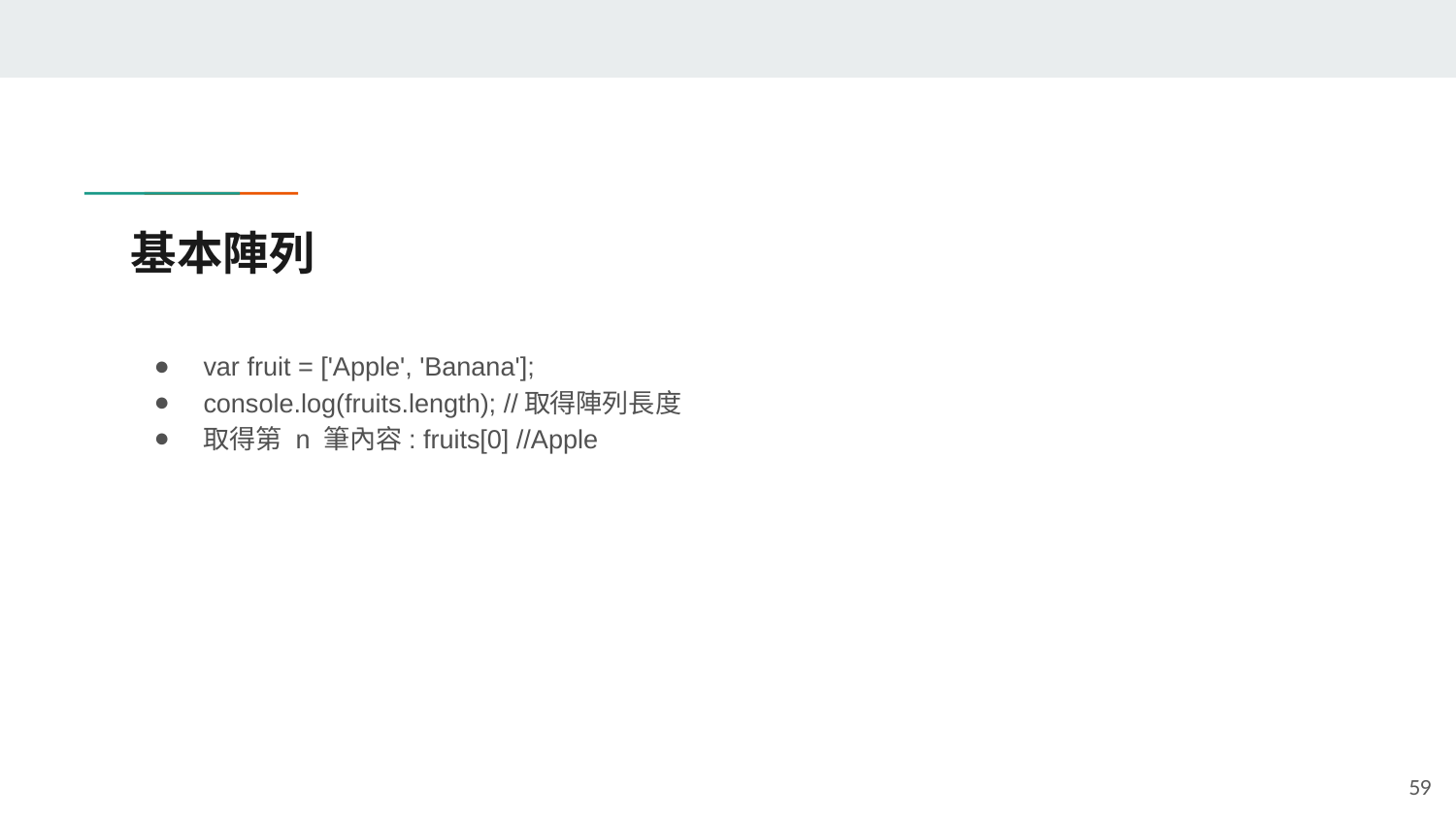

# 基本陣列
var fruit = ['Apple', 'Banana'];
console.log(fruits.length); //取得陣列長度
取得第 n 筆內容: fruits[0] //Apple

59